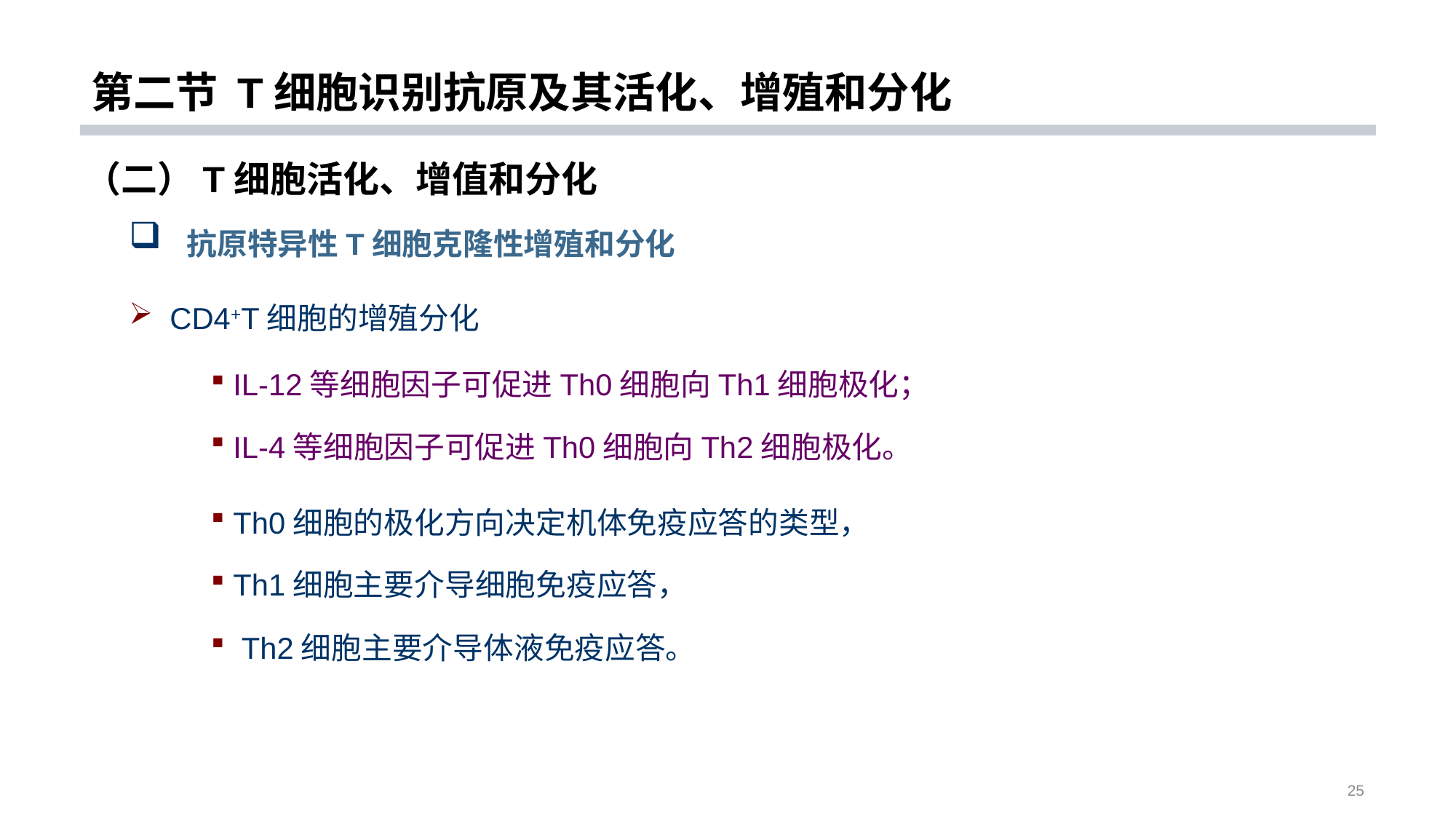

# 第二节 T细胞识别抗原及其活化、增殖和分化
（二）T细胞活化、增值和分化
  抗原特异性T细胞克隆性增殖和分化
  CD4+T细胞的增殖分化
 IL-12等细胞因子可促进Th0细胞向Th1细胞极化；
 IL-4等细胞因子可促进Th0细胞向Th2细胞极化。
 Th0细胞的极化方向决定机体免疫应答的类型，
 Th1细胞主要介导细胞免疫应答，
  Th2细胞主要介导体液免疫应答。
25